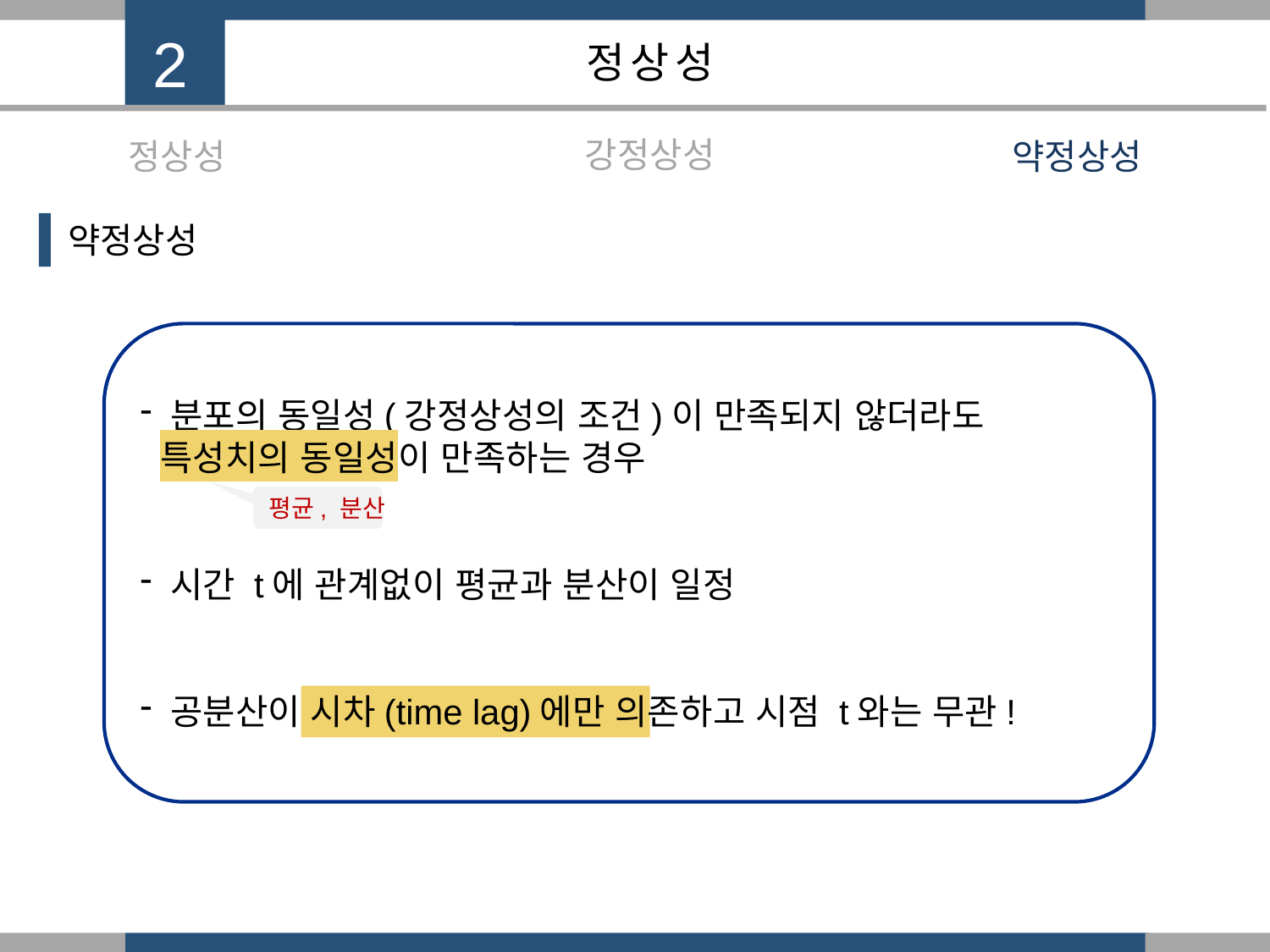

2
정상성

강정상성
정상성
약정상성
약정상성

 분포의 동일성(강정상성의 조건)이 만족되지 않더라도
  특성치의 동일성이 만족하는 경우

 시간 t에 관계없이 평균과 분산이 일정

 공분산이 시차(time lag)에만 의존하고 시점 t와는 무관!

평균, 분산